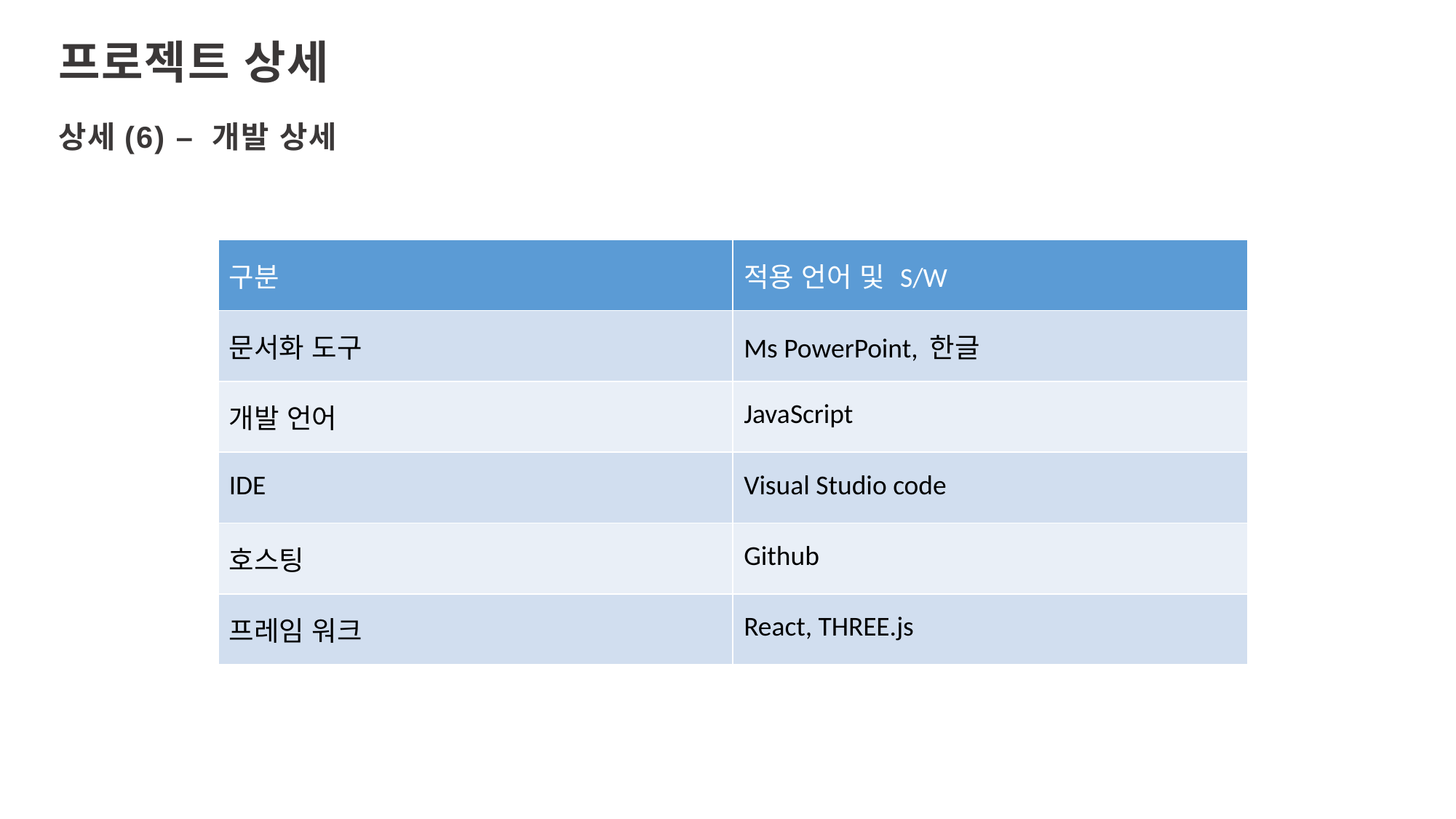

프로젝트 상세

상세(6) – 개발 상세
| 구분 | 적용 언어 및 S/W |
| --- | --- |
| 문서화 도구 | Ms PowerPoint, 한글 |
| 개발 언어 | JavaScript |
| IDE | Visual Studio code |
| 호스팅 | Github |
| 프레임 워크 | React, THREE.js |